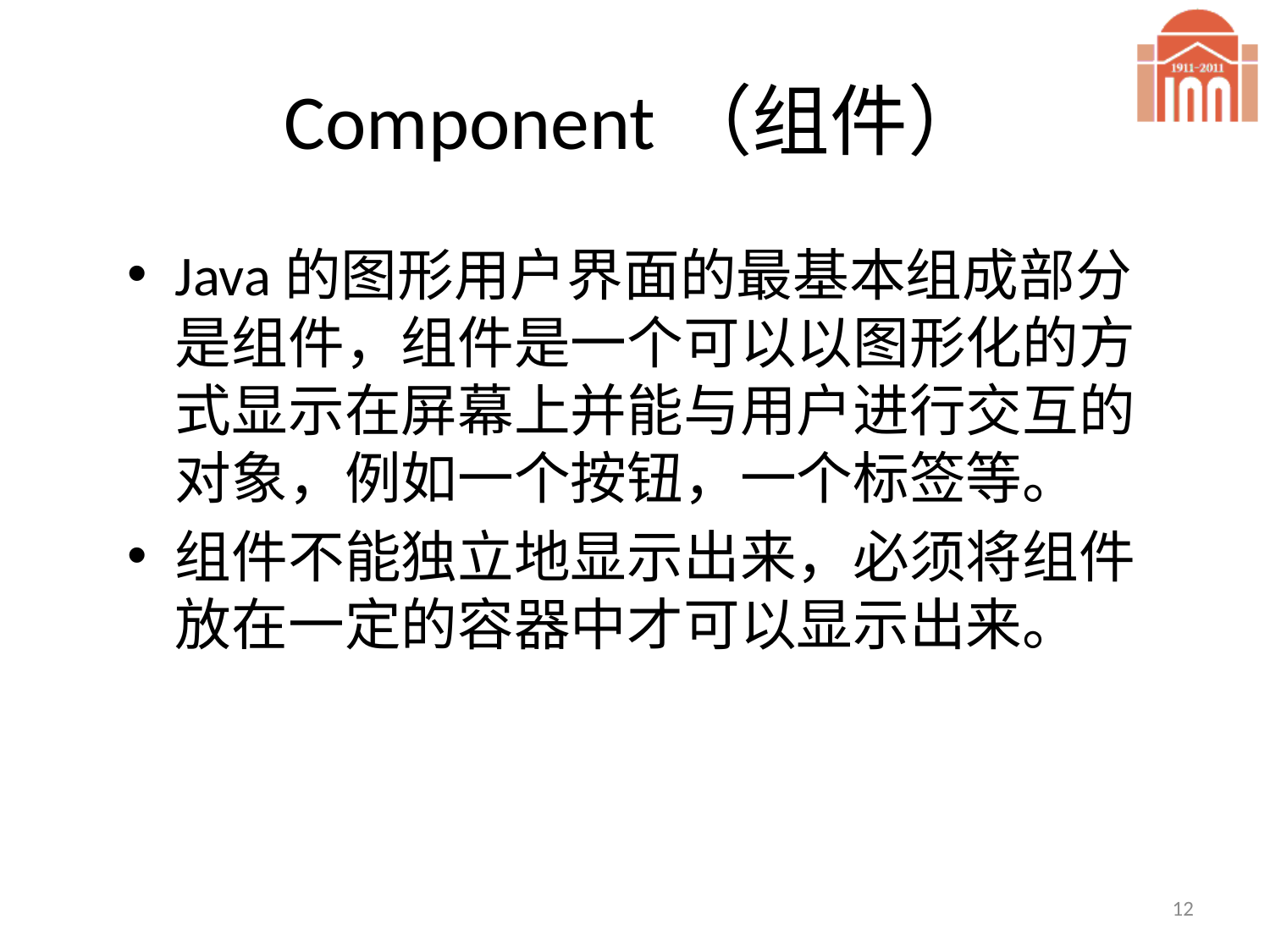

# Component（组件）
Java的图形用户界面的最基本组成部分是组件，组件是一个可以以图形化的方式显示在屏幕上并能与用户进行交互的对象，例如一个按钮，一个标签等。
组件不能独立地显示出来，必须将组件放在一定的容器中才可以显示出来。
12